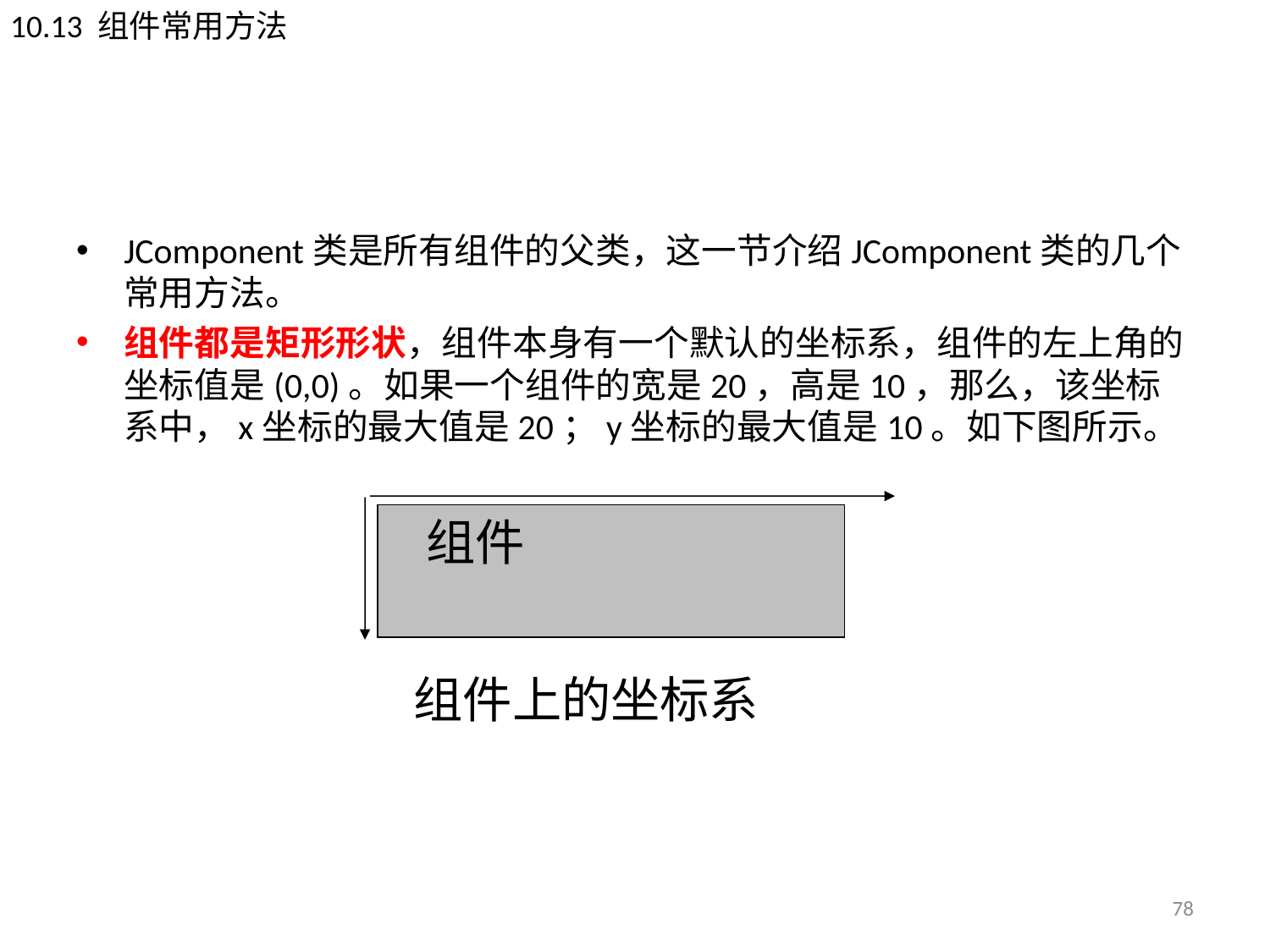

10.13 组件常用方法
#
JComponent类是所有组件的父类，这一节介绍JComponent类的几个常用方法。
组件都是矩形形状，组件本身有一个默认的坐标系，组件的左上角的坐标值是(0,0)。如果一个组件的宽是20，高是10，那么，该坐标系中，x坐标的最大值是20；y坐标的最大值是10。如下图所示。

        组件
 组件上的坐标系
78